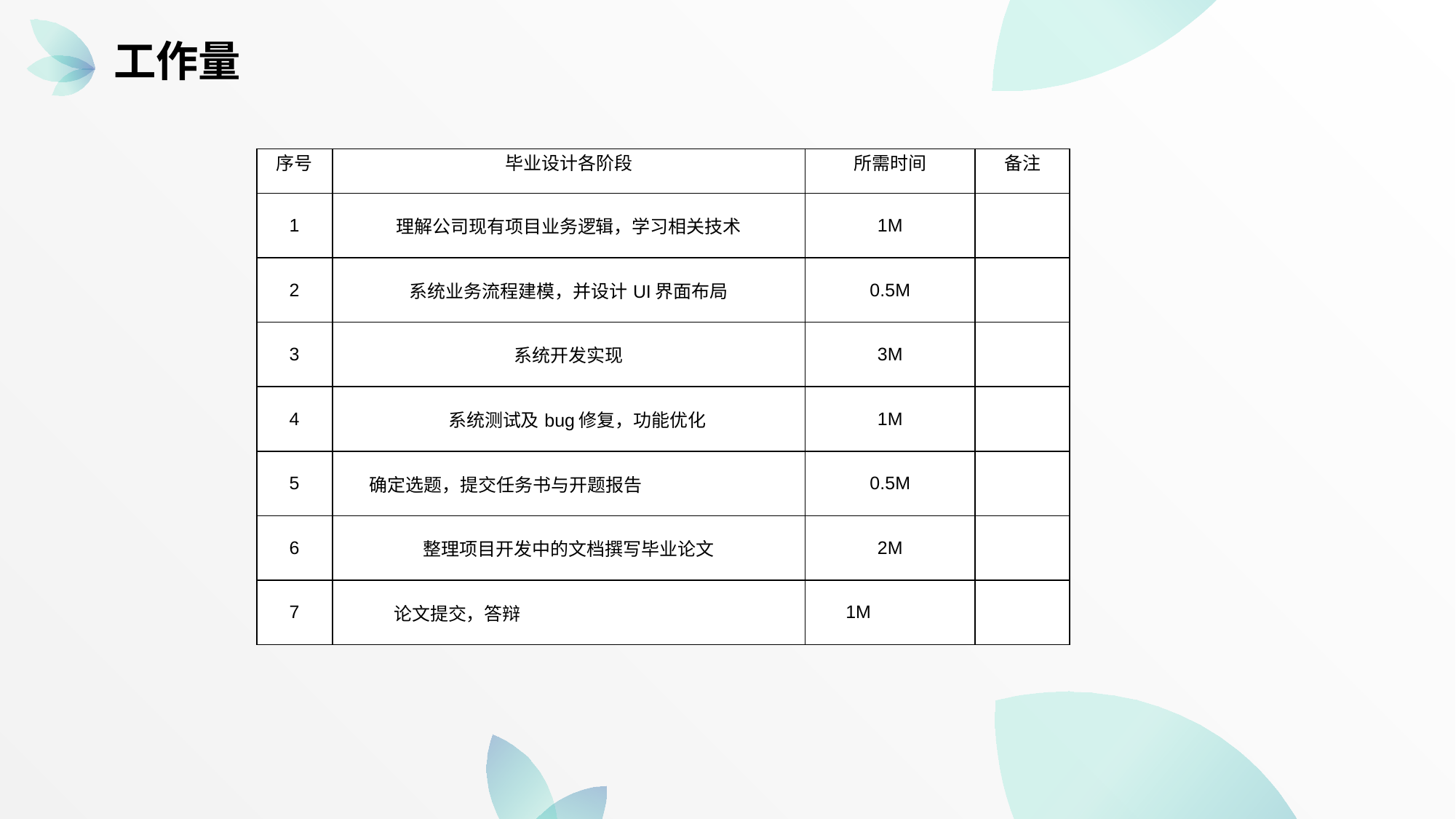

工作量
| 序号 | 毕业设计各阶段 | 所需时间 | 备注 |
| --- | --- | --- | --- |
| 1 | 理解公司现有项目业务逻辑，学习相关技术 | 1M |  |
| 2 | 系统业务流程建模，并设计UI界面布局 | 0.5M |  |
| 3 | 系统开发实现 | 3M |  |
| 4 | 系统测试及bug修复，功能优化 | 1M |  |
| 5 | 确定选题，提交任务书与开题报告 | 0.5M |  |
| 6 | 整理项目开发中的文档撰写毕业论文 | 2M |  |
| 7 | 论文提交，答辩 | 1M |  |